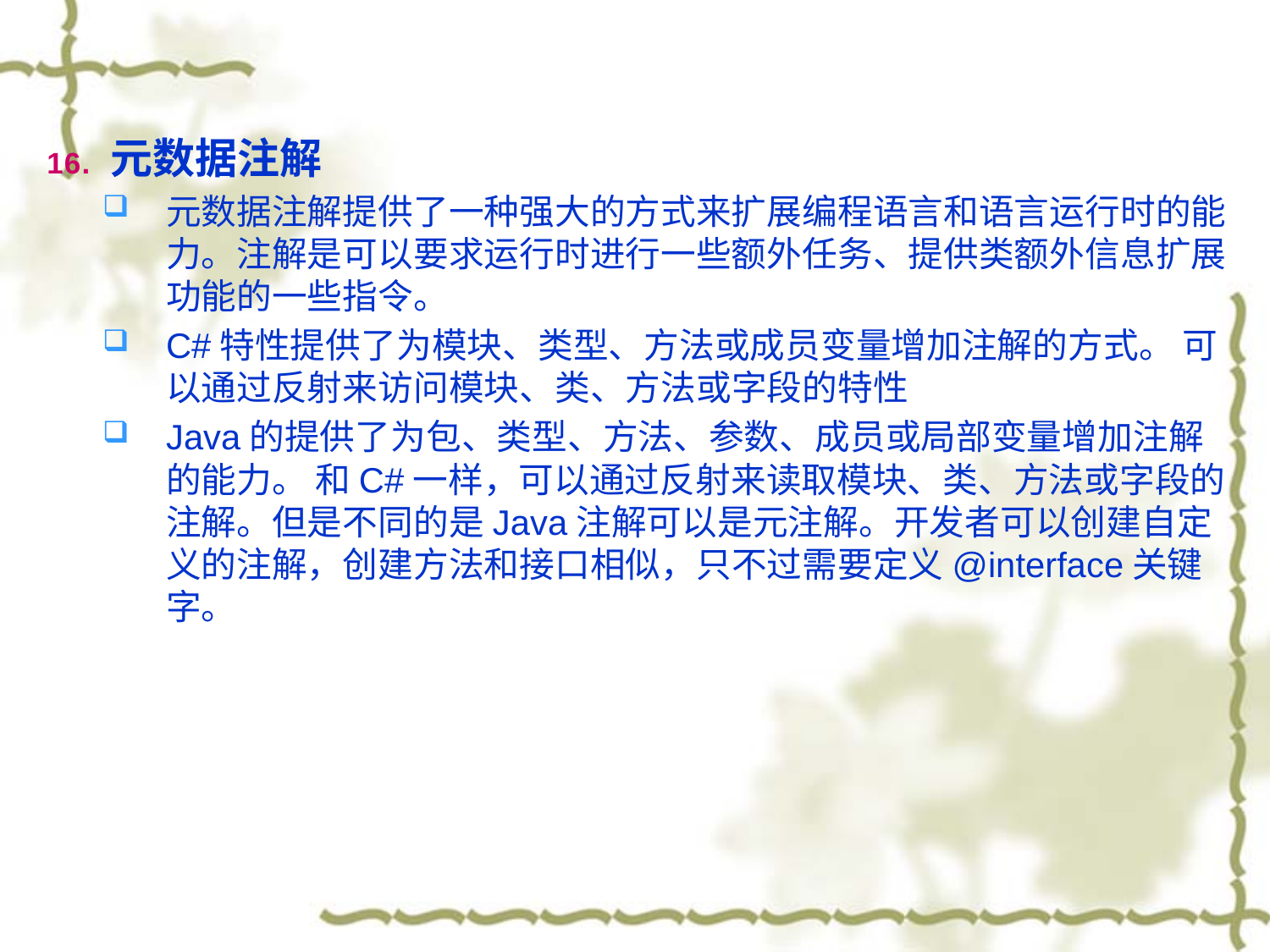

元数据注解
元数据注解提供了一种强大的方式来扩展编程语言和语言运行时的能力。注解是可以要求运行时进行一些额外任务、提供类额外信息扩展功能的一些指令。
C#特性提供了为模块、类型、方法或成员变量增加注解的方式。 可以通过反射来访问模块、类、方法或字段的特性
Java的提供了为包、类型、方法、参数、成员或局部变量增加注解的能力。 和C#一样，可以通过反射来读取模块、类、方法或字段的注解。但是不同的是Java注解可以是元注解。开发者可以创建自定义的注解，创建方法和接口相似，只不过需要定义@interface关键字。